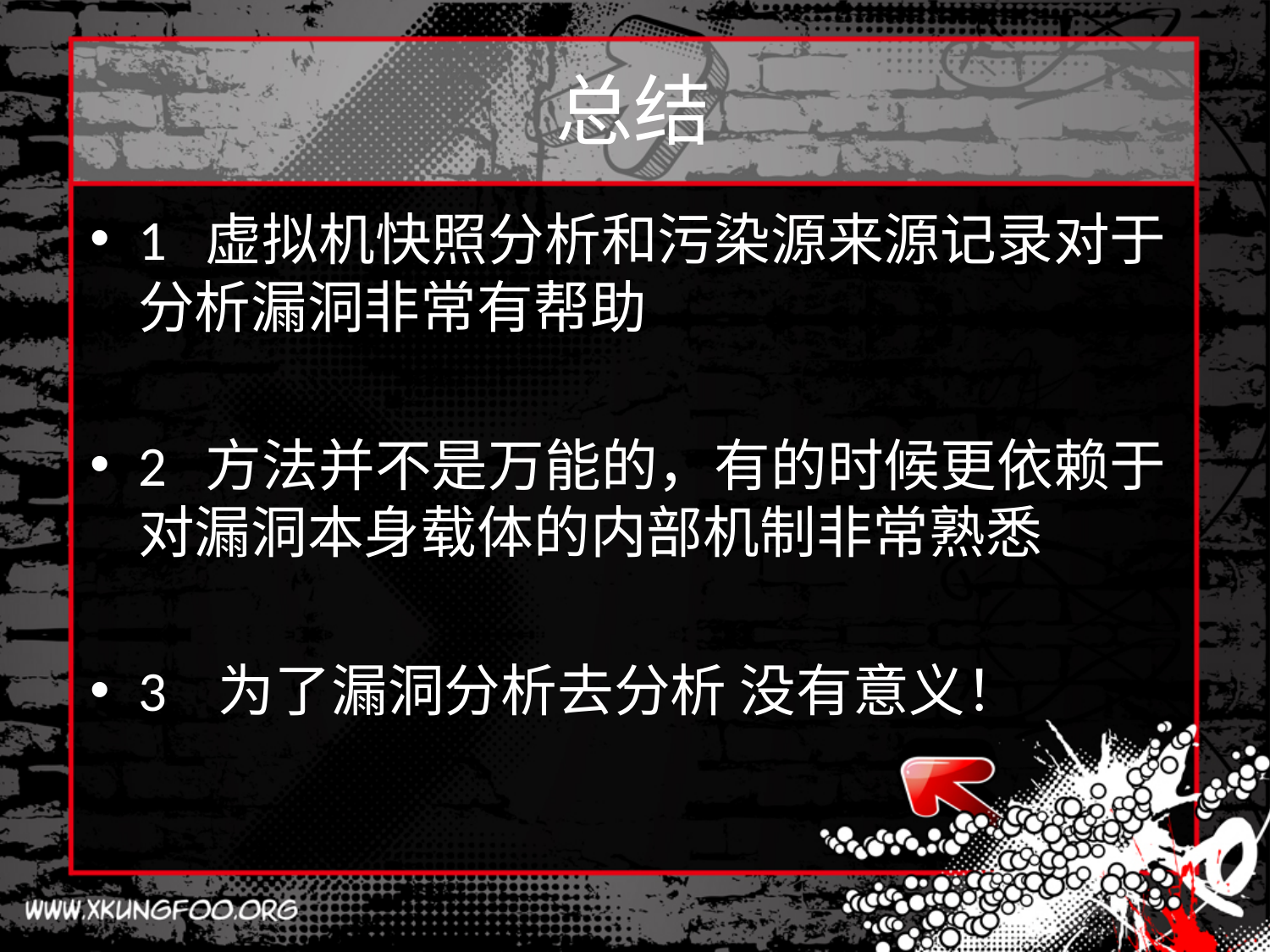

# 总结
1  虚拟机快照分析和污染源来源记录对于分析漏洞非常有帮助

2  方法并不是万能的，有的时候更依赖于对漏洞本身载体的内部机制非常熟悉

3   为了漏洞分析去分析 没有意义！